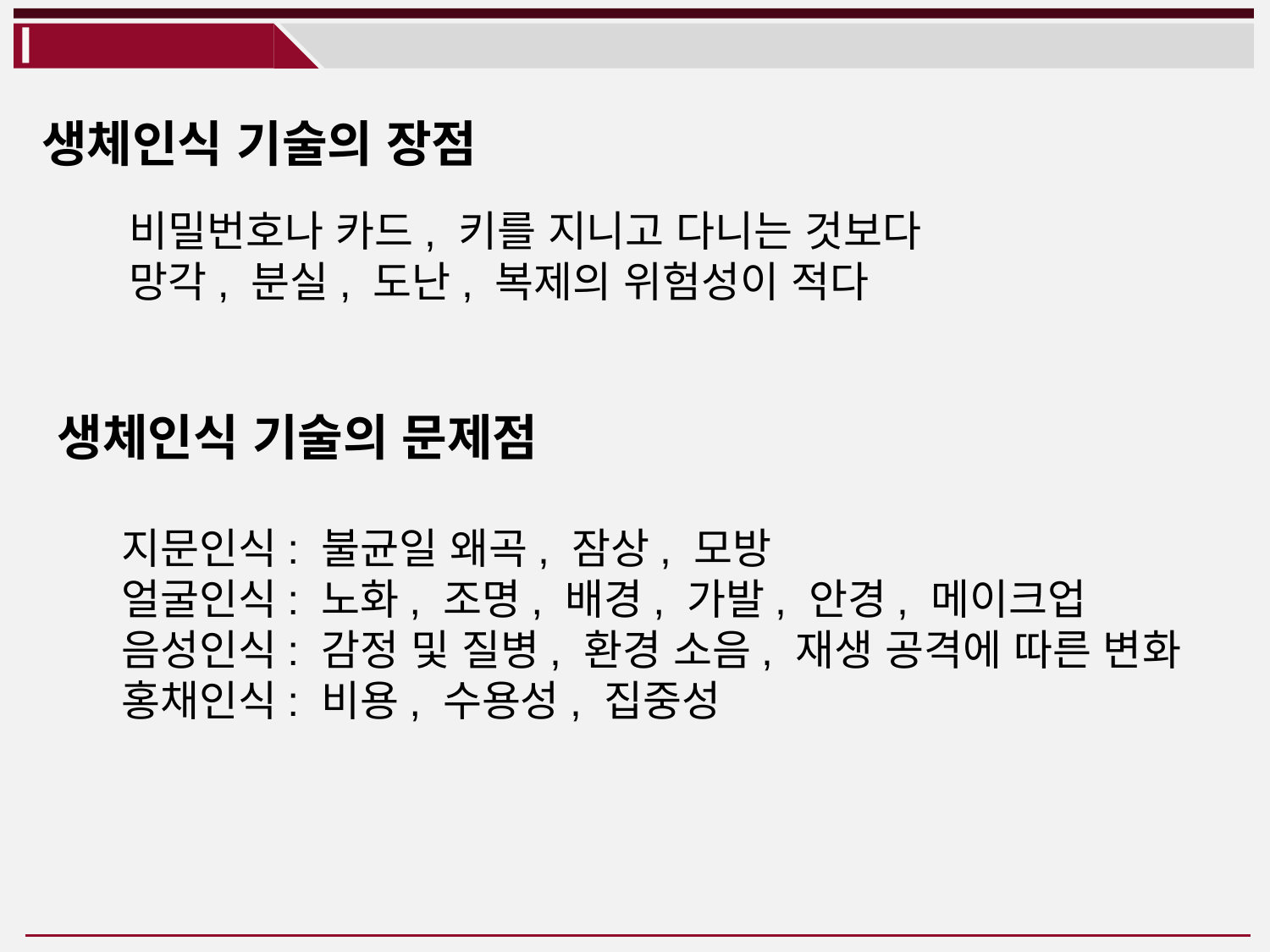

생체인식 기술의 장점
비밀번호나 카드, 키를 지니고 다니는 것보다
망각, 분실, 도난, 복제의 위험성이 적다
생체인식 기술의 문제점
지문인식: 불균일 왜곡, 잠상, 모방
얼굴인식: 노화, 조명, 배경, 가발, 안경, 메이크업
음성인식: 감정 및 질병, 환경 소음, 재생 공격에 따른 변화
홍채인식: 비용, 수용성, 집중성